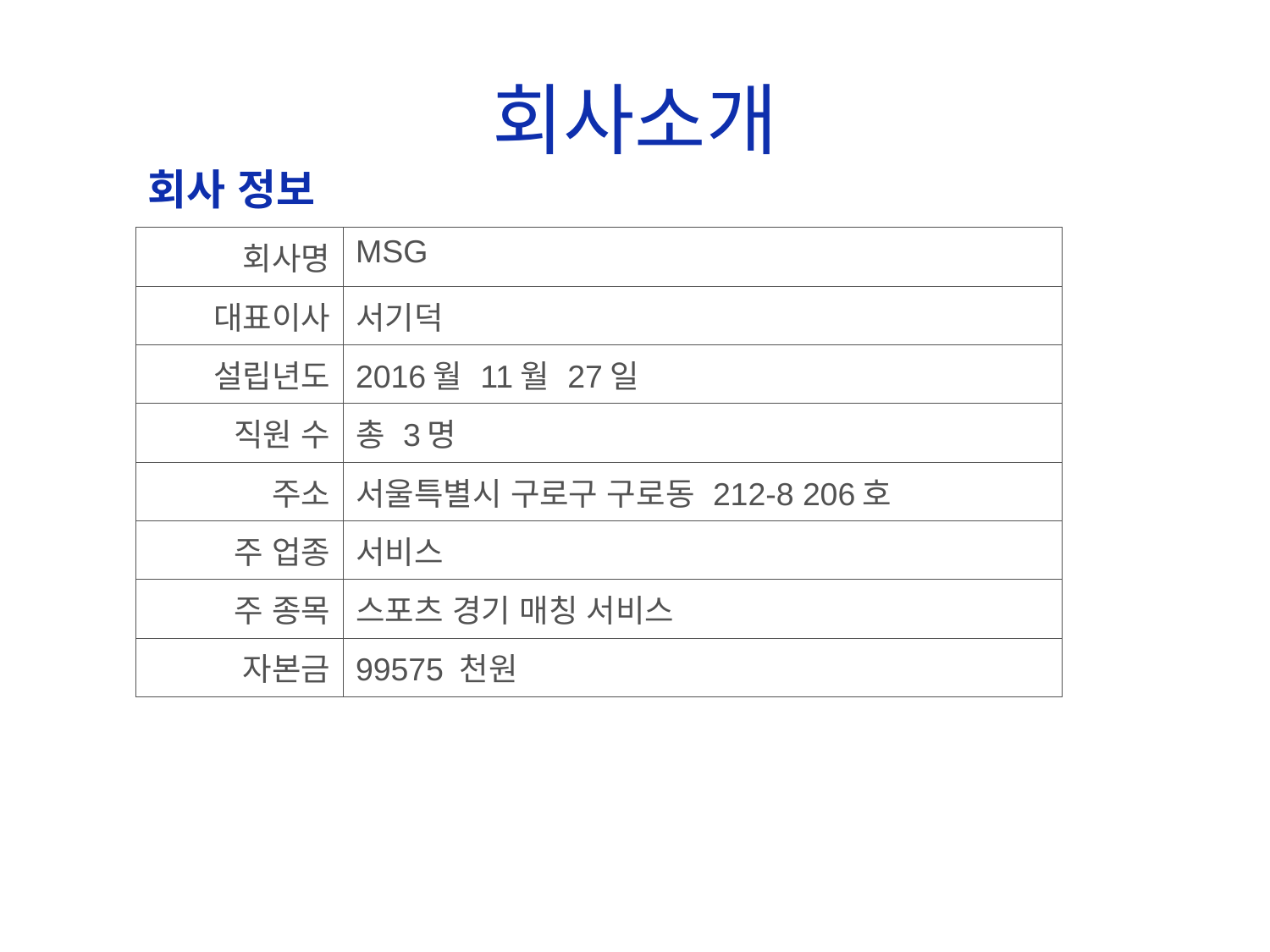

# 회사소개
회사 정보
| 회사명 | MSG |
| --- | --- |
| 대표이사 | 서기덕 |
| 설립년도 | 2016월 11월 27일 |
| 직원 수 | 총 3명 |
| 주소 | 서울특별시 구로구 구로동 212-8 206호 |
| 주 업종 | 서비스 |
| 주 종목 | 스포츠 경기 매칭 서비스 |
| 자본금 | 99575 천원 |